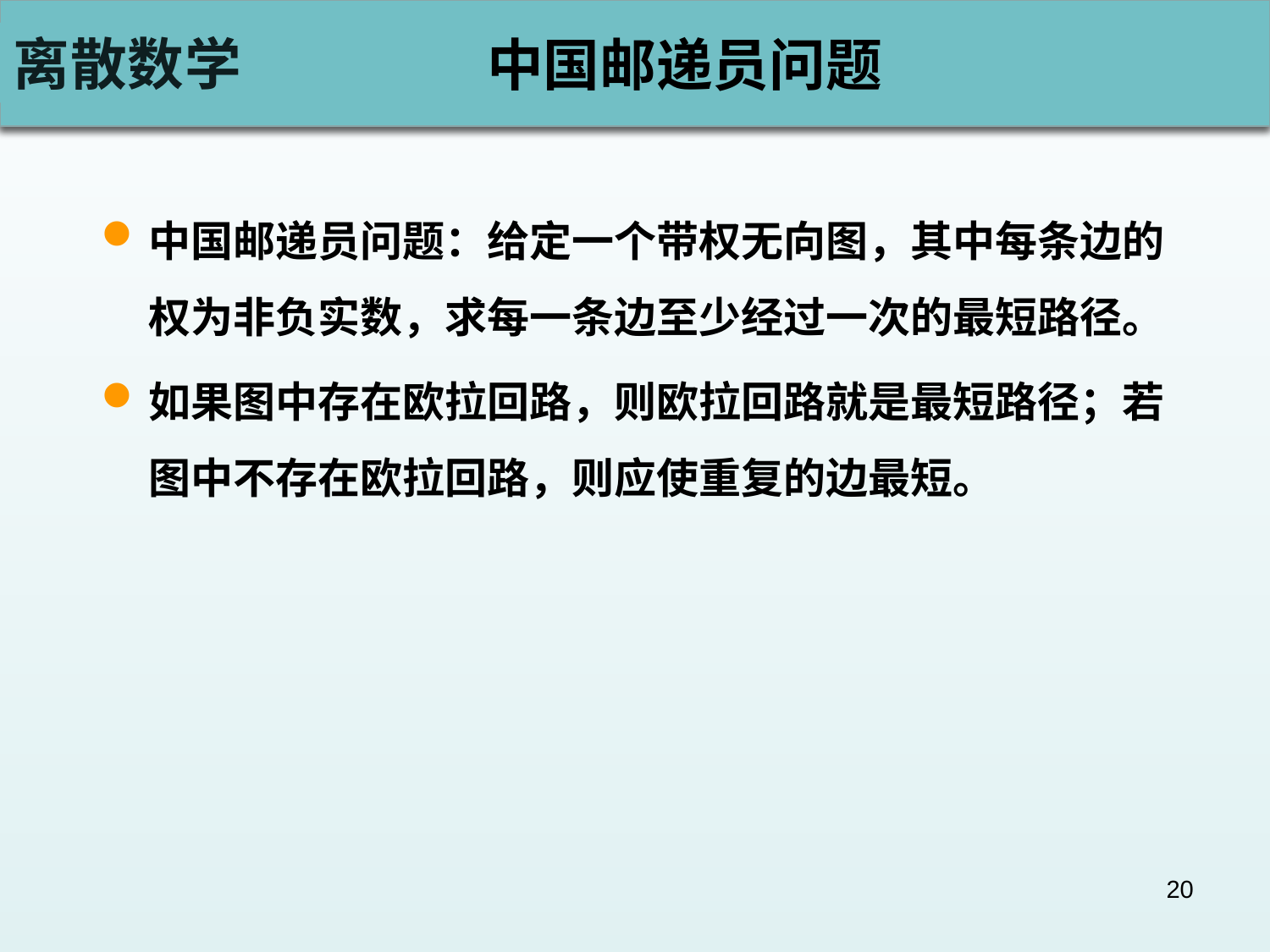

# 中国邮递员问题
中国邮递员问题：给定一个带权无向图，其中每条边的权为非负实数，求每一条边至少经过一次的最短路径。
如果图中存在欧拉回路，则欧拉回路就是最短路径；若图中不存在欧拉回路，则应使重复的边最短。
20